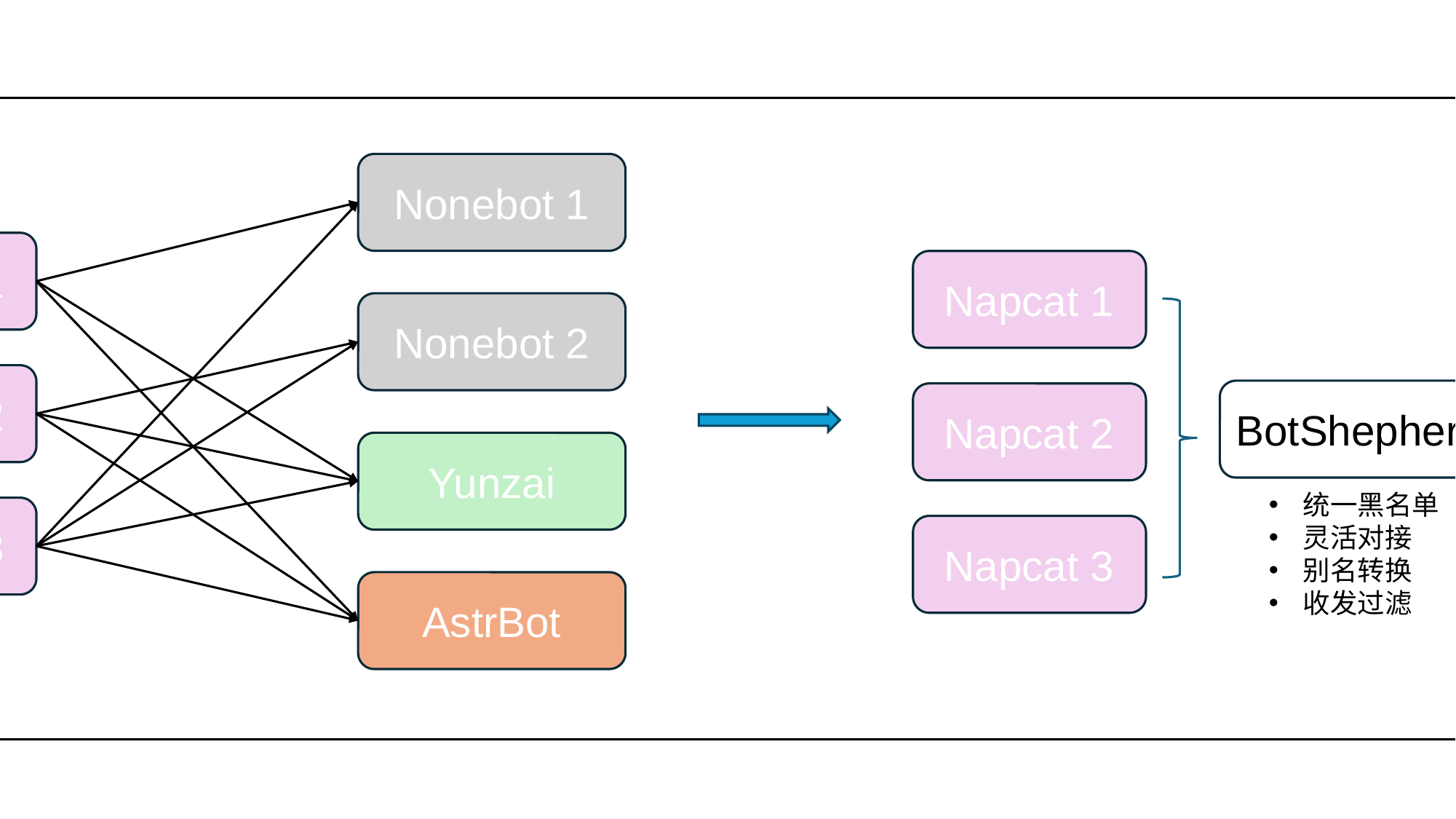

Nonebot 1
Nonebot 1

Napcat 1
Napcat 1
Nonebot 2

Nonebot 2
Napcat 2
BotShepherd
Napcat 2

Yunzai
Yunzai
统一黑名单
灵活对接
别名转换
收发过滤
Napcat 3
Napcat 3
AstrBot
AstrBot